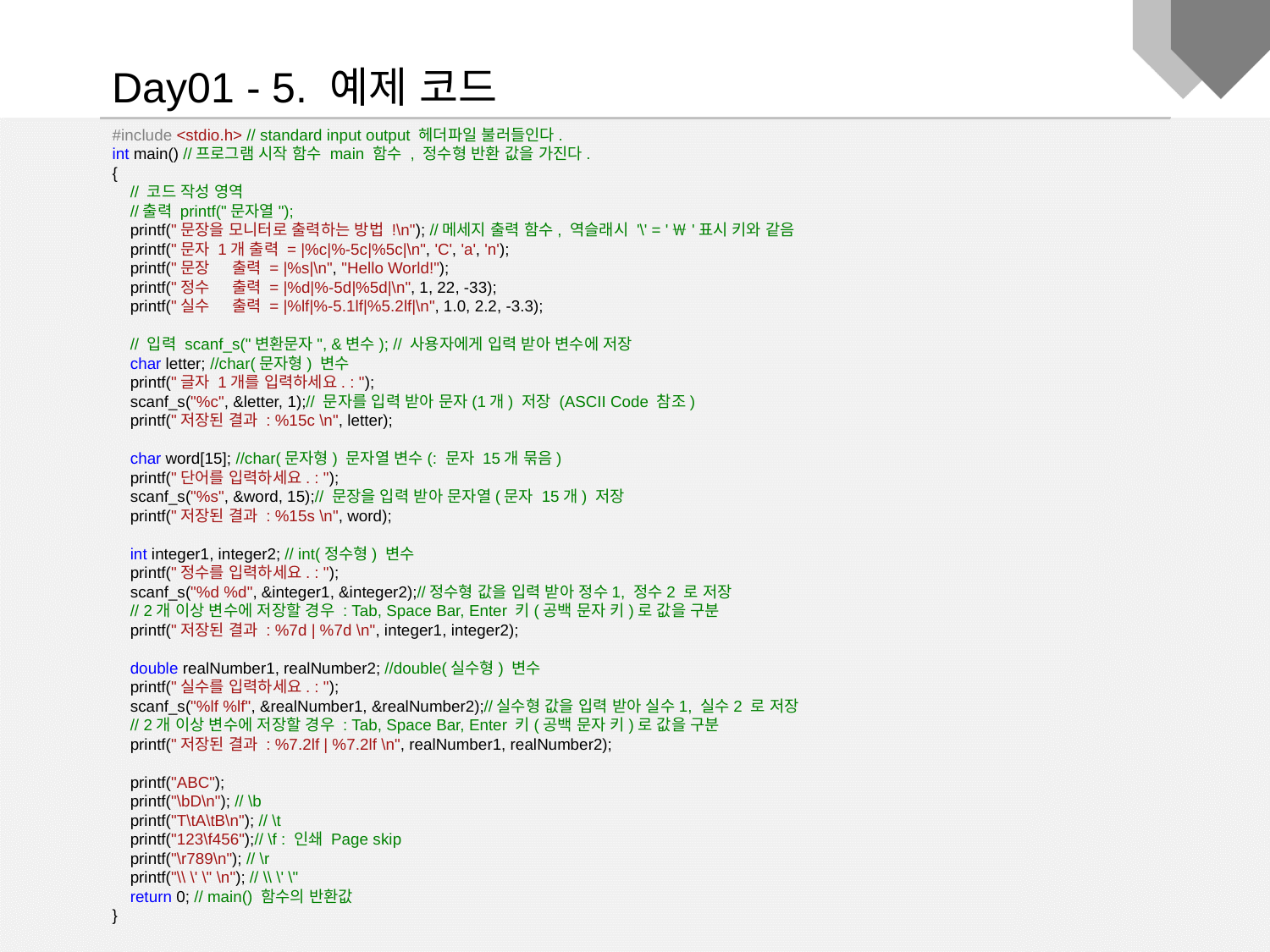

Day01 - 5. 예제 코드
#include <stdio.h> // standard input output 헤더파일 불러들인다.
int main() //프로그램 시작 함수 main 함수 , 정수형 반환 값을 가진다.
{
    // 코드 작성 영역
    //출력 printf("문자열");
    printf("문장을 모니터로 출력하는 방법 !\n"); //메세지 출력 함수, 역슬래시 '\' = '￦'표시 키와 같음
    printf("문자 1개 출력 = |%c|%-5c|%5c|\n", 'C', 'a', 'n');
    printf("문장     출력 = |%s|\n", "Hello World!");
    printf("정수     출력 = |%d|%-5d|%5d|\n", 1, 22, -33);
    printf("실수     출력 = |%lf|%-5.1lf|%5.2lf|\n", 1.0, 2.2, -3.3);

    // 입력 scanf_s("변환문자", &변수); // 사용자에게 입력 받아 변수에 저장
    char letter; //char(문자형) 변수
    printf("글자 1개를 입력하세요. : ");
    scanf_s("%c", &letter, 1);// 문자를 입력 받아 문자(1개) 저장 (ASCII Code 참조)
    printf("저장된 결과 : %15c \n", letter);

    char word[15]; //char(문자형) 문자열 변수(: 문자 15개 묶음)
    printf("단어를 입력하세요. : ");
    scanf_s("%s", &word, 15);// 문장을 입력 받아 문자열(문자 15개) 저장
    printf("저장된 결과 : %15s \n", word);

    int integer1, integer2; // int(정수형) 변수
    printf("정수를 입력하세요. : ");
    scanf_s("%d %d", &integer1, &integer2);//정수형 값을 입력 받아 정수1, 정수2 로 저장
    // 2개 이상 변수에 저장할 경우 : Tab, Space Bar, Enter 키(공백 문자 키)로 값을 구분
    printf("저장된 결과 : %7d | %7d \n", integer1, integer2);

    double realNumber1, realNumber2; //double(실수형) 변수
    printf("실수를 입력하세요. : ");
    scanf_s("%lf %lf", &realNumber1, &realNumber2);//실수형 값을 입력 받아 실수1, 실수2 로 저장
    // 2개 이상 변수에 저장할 경우 : Tab, Space Bar, Enter 키(공백 문자 키)로 값을 구분
    printf("저장된 결과 : %7.2lf | %7.2lf \n", realNumber1, realNumber2);

    printf("ABC");
    printf("\bD\n"); // \b
    printf("T\tA\tB\n"); // \t
    printf("123\f456");// \f : 인쇄 Page skip
    printf("\r789\n"); // \r
    printf("\\ \' \" \n"); // \\ \' \"
    return 0; // main() 함수의 반환값
}